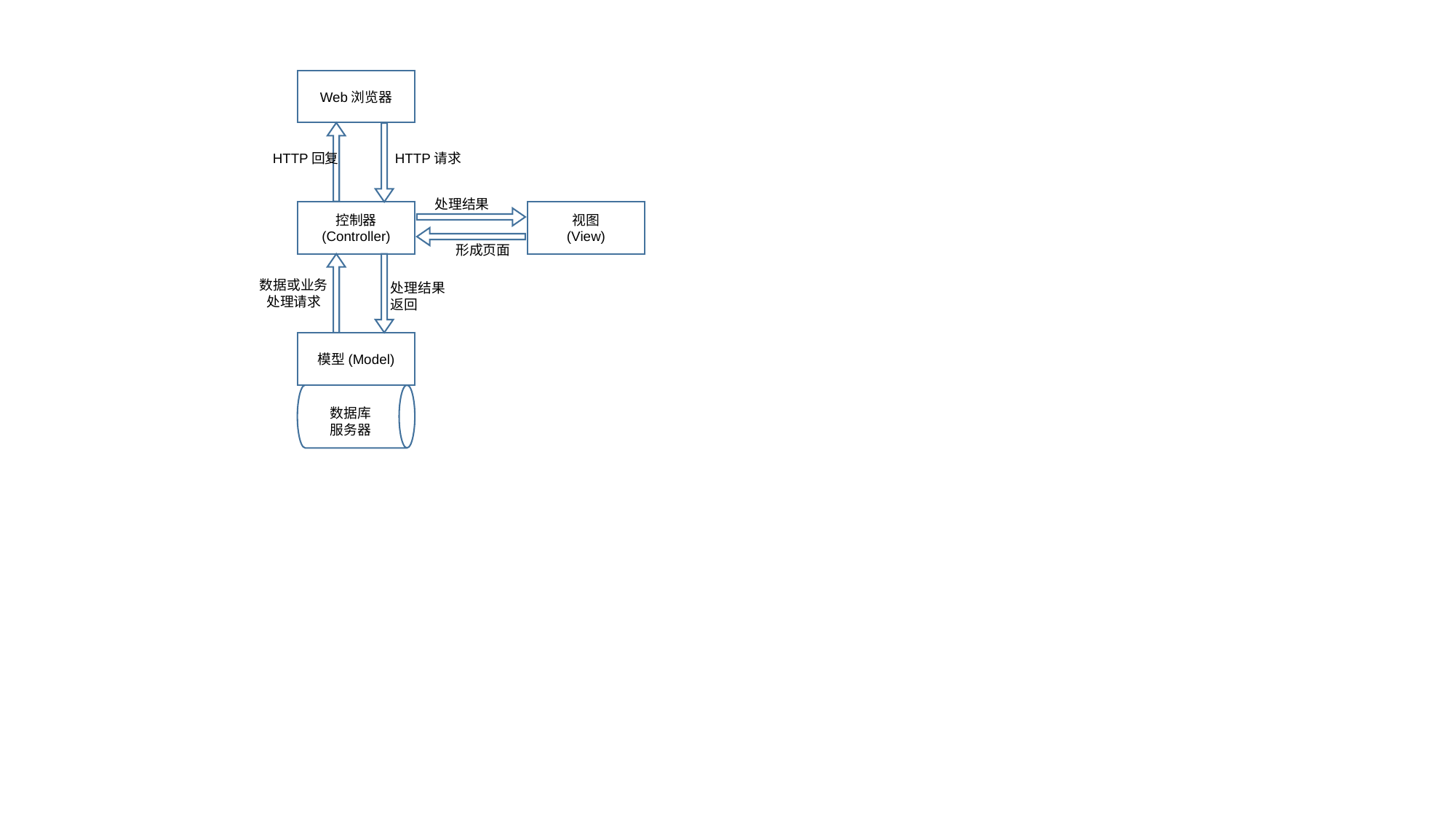

Web浏览器
HTTP回复
HTTP请求

处理结果
控制器
(Controller)
视图
(View)

形成页面
数据或业务处理请求
处理结果
返回

模型(Model)

数据库服务器